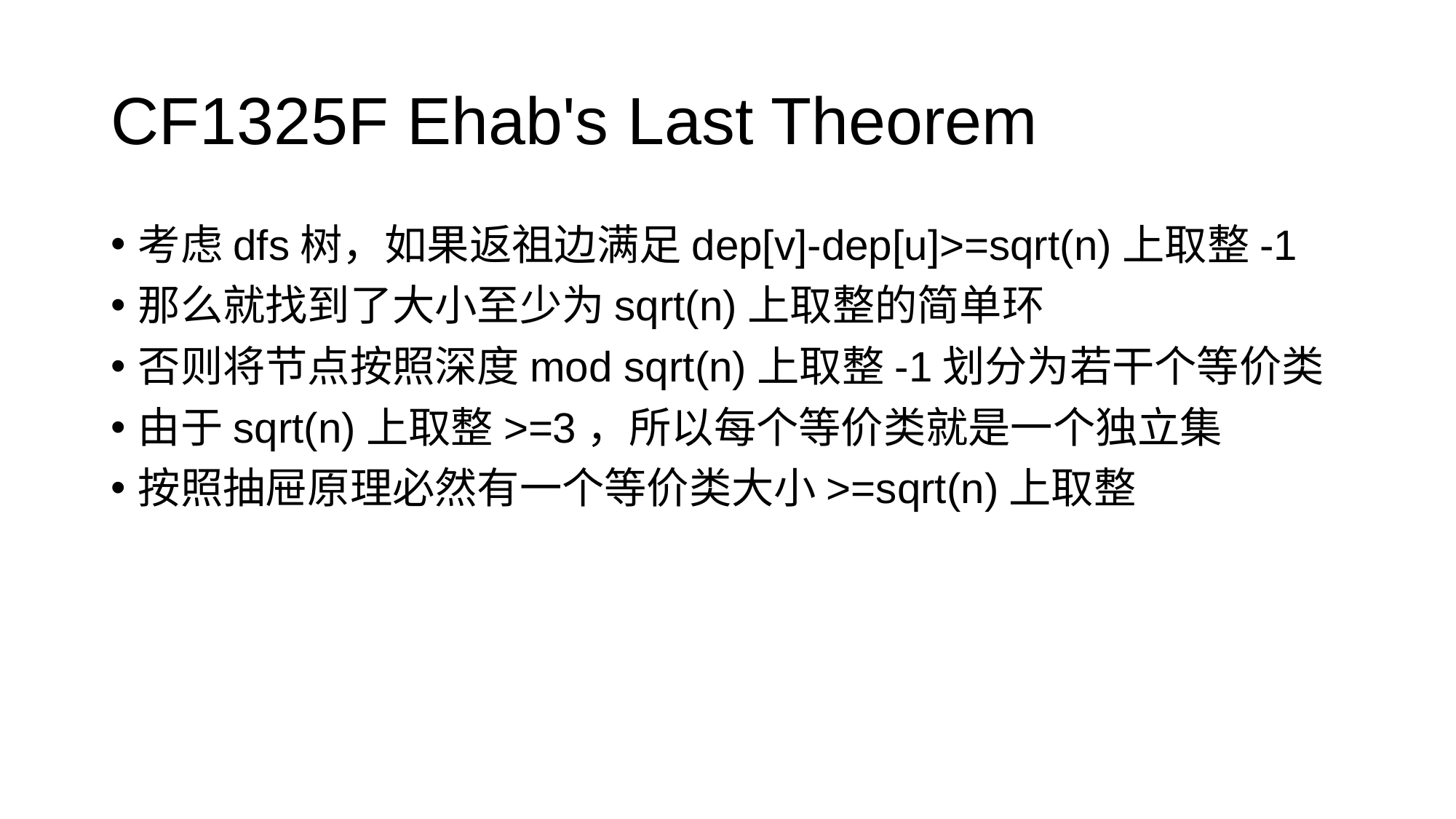

# CF1325F Ehab's Last Theorem
考虑dfs树，如果返祖边满足dep[v]-dep[u]>=sqrt(n)上取整-1
那么就找到了大小至少为sqrt(n)上取整的简单环
否则将节点按照深度mod sqrt(n)上取整-1划分为若干个等价类
由于sqrt(n)上取整>=3，所以每个等价类就是一个独立集
按照抽屉原理必然有一个等价类大小>=sqrt(n)上取整